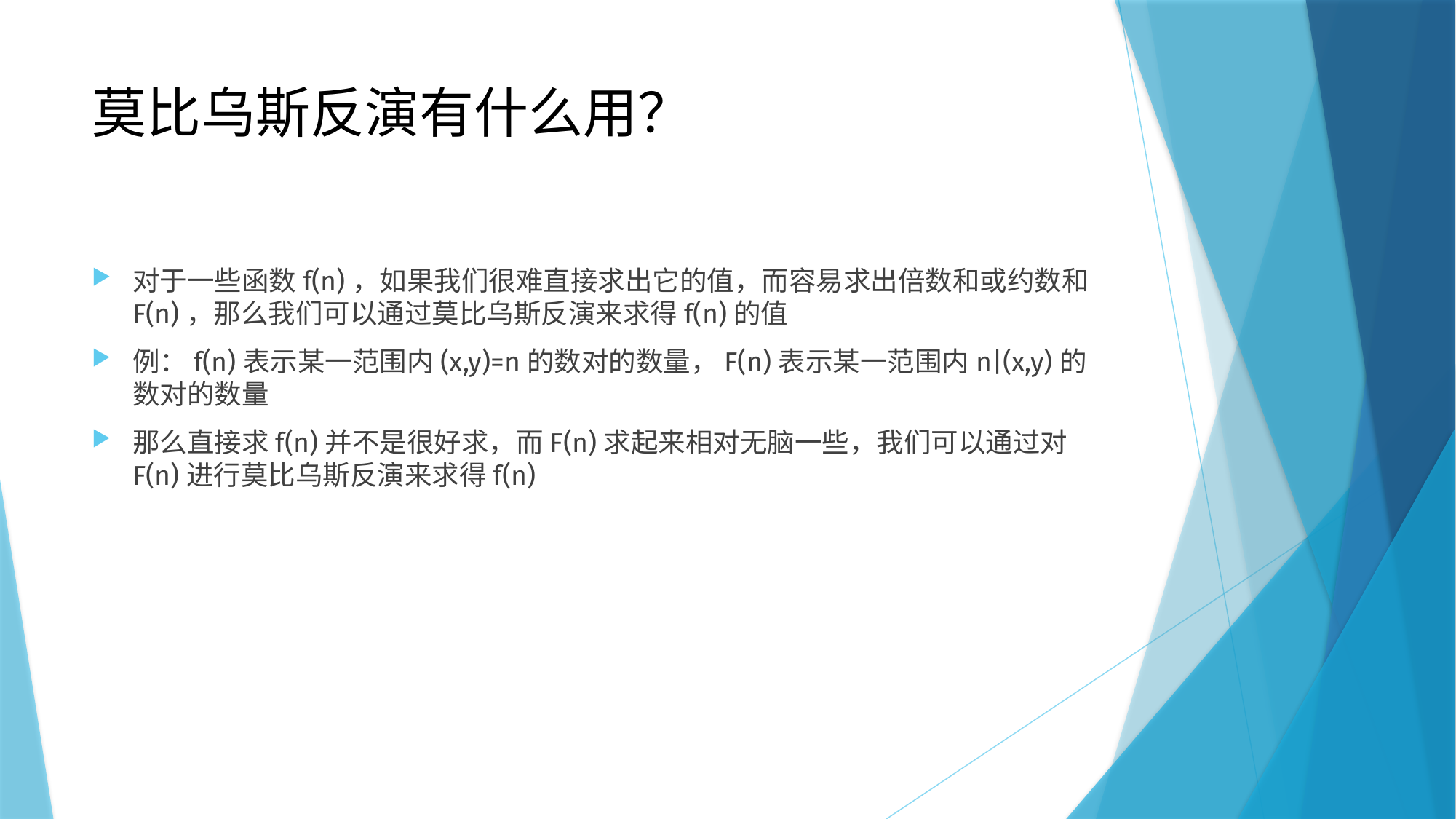

# 莫比乌斯反演有什么用？
对于一些函数f(n)，如果我们很难直接求出它的值，而容易求出倍数和或约数和F(n)，那么我们可以通过莫比乌斯反演来求得f(n)的值
例：f(n)表示某一范围内(x,y)=n的数对的数量，F(n)表示某一范围内n|(x,y)的数对的数量
那么直接求f(n)并不是很好求，而F(n)求起来相对无脑一些，我们可以通过对F(n)进行莫比乌斯反演来求得f(n)